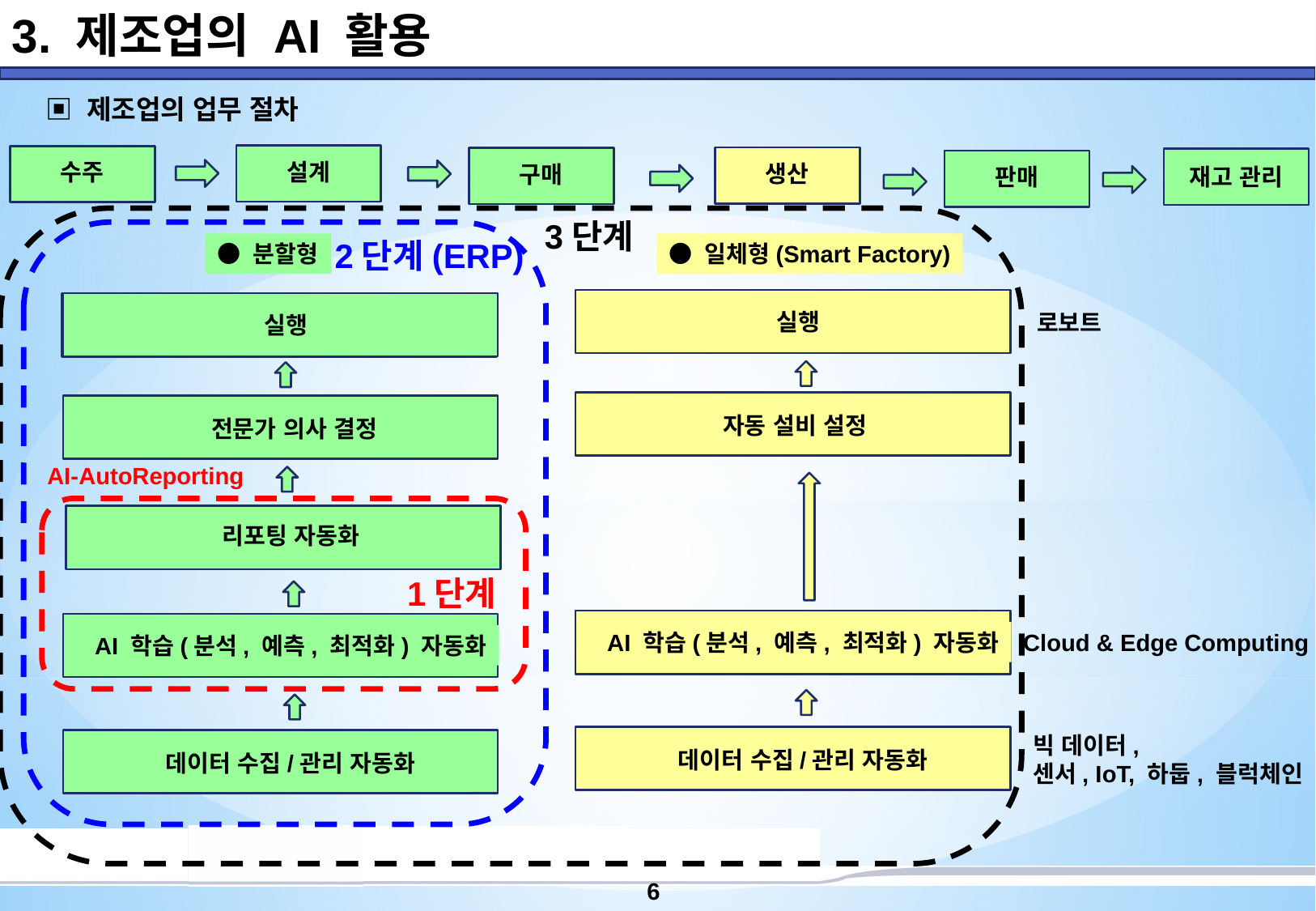

3. 제조업의 AI 활용

▣ 제조업의 업무 절차

설계
수주
생산
구매
재고 관리
판매

3단계

2단계(ERP)
● 일체형(Smart Factory)
● 분할형

실행
로보트
실행

자동 설비 설정
전문가 의사 결정
AI-AutoReporting

리포팅 자동화
1단계

AI 학습(분석, 예측, 최적화) 자동화
Cloud & Edge Computing
AI 학습(분석, 예측, 최적화) 자동화

빅 데이터,
센서, IoT, 하둡, 블럭체인

데이터 수집/관리 자동화
데이터 수집/관리 자동화